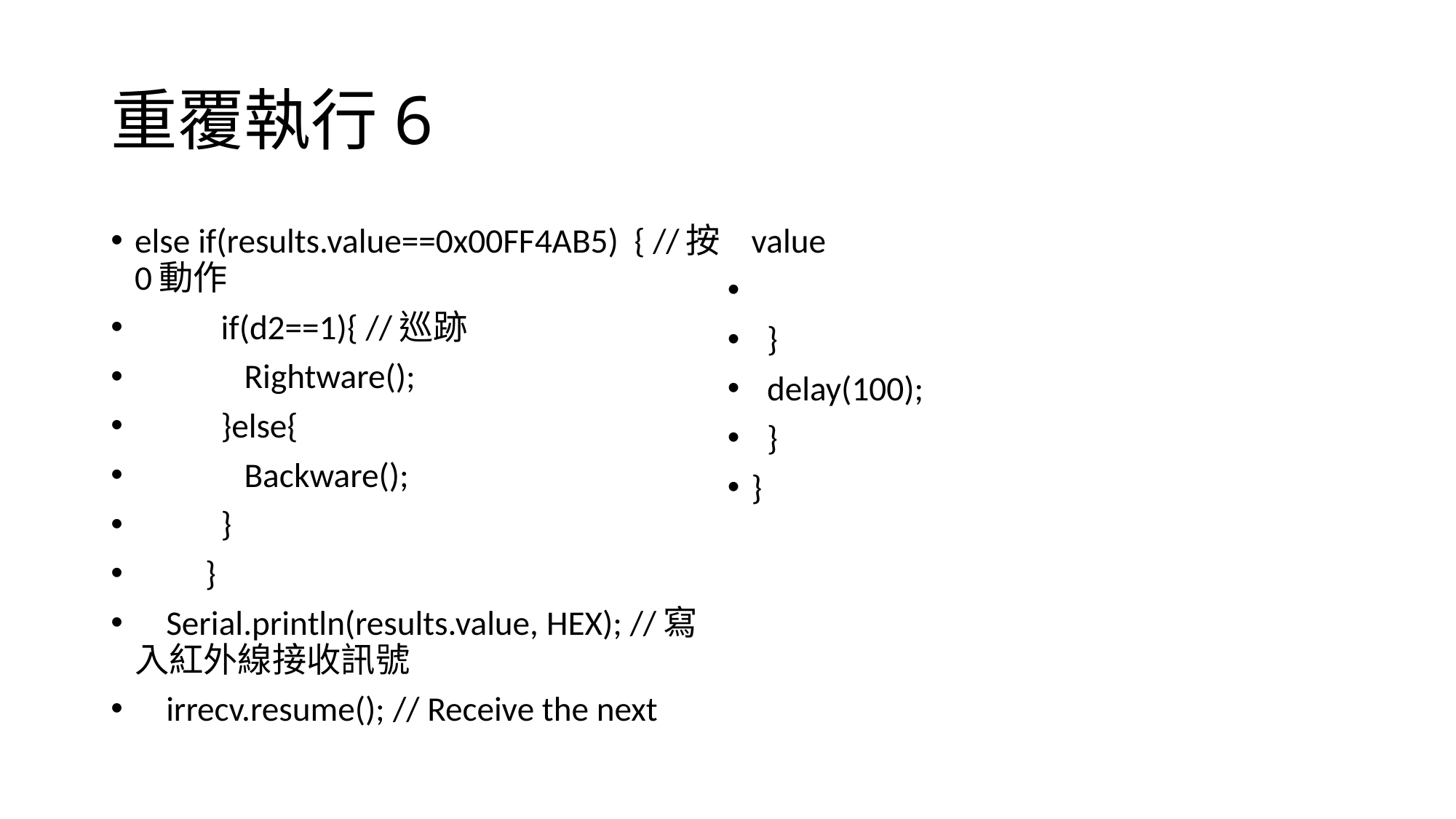

# 重覆執行6
else if(results.value==0x00FF4AB5)  { //按0動作
           if(d2==1){ //巡跡
              Rightware();
           }else{
              Backware();
           }
         }
    Serial.println(results.value, HEX); //寫入紅外線接收訊號
    irrecv.resume(); // Receive the next value

  }
  delay(100);
  }
}